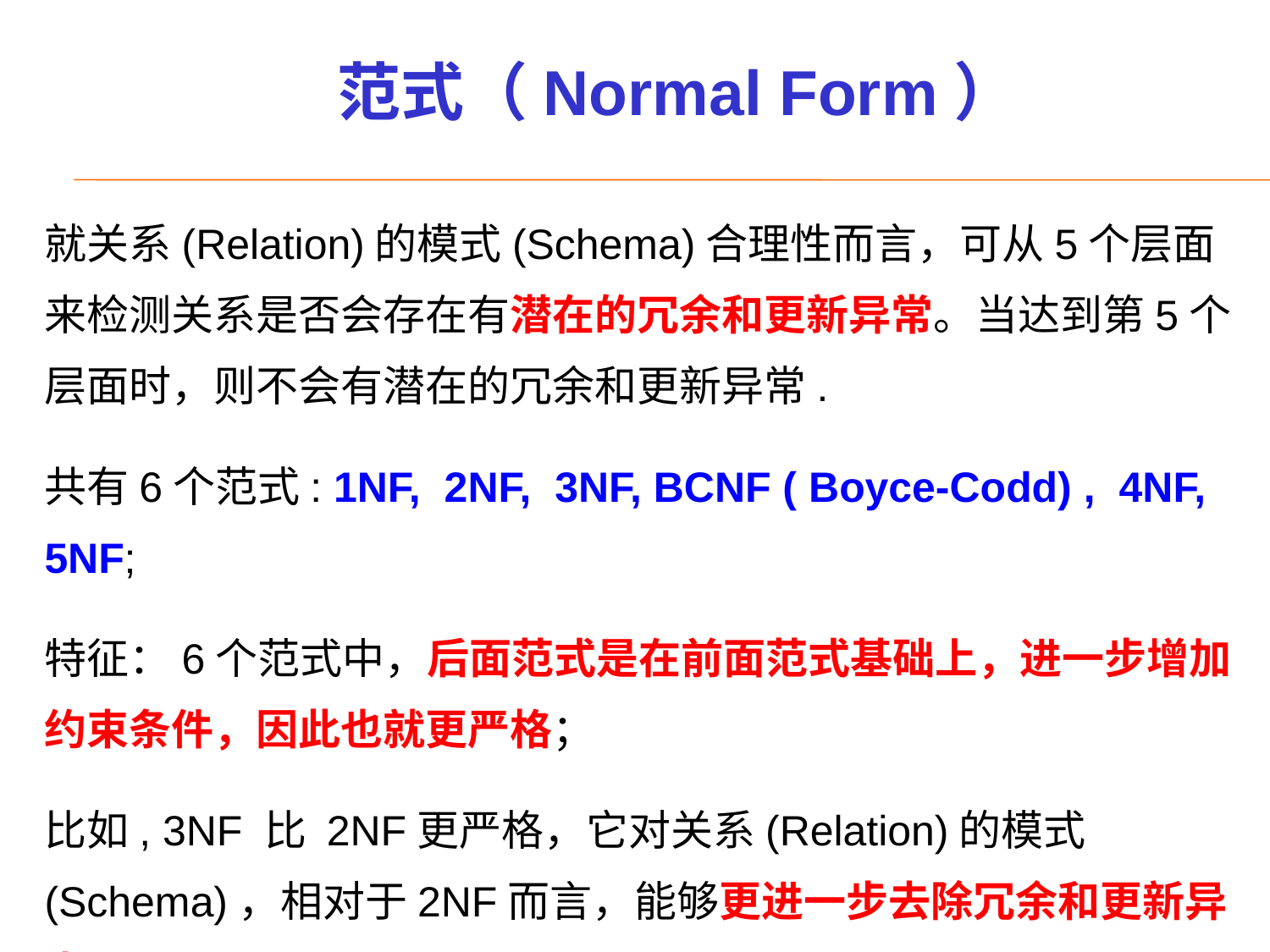

# 范式（Normal Form）
就关系(Relation)的模式(Schema)合理性而言，可从5个层面来检测关系是否会存在有潜在的冗余和更新异常。当达到第5个层面时，则不会有潜在的冗余和更新异常.
共有6个范式: 1NF,  2NF,  3NF, BCNF ( Boyce-Codd) ,  4NF,  5NF;
特征：6个范式中，后面范式是在前面范式基础上，进一步增加约束条件，因此也就更严格；
比如, 3NF 比 2NF更严格，它对关系(Relation)的模式(Schema)，相对于2NF而言，能够更进一步去除冗余和更新异常。